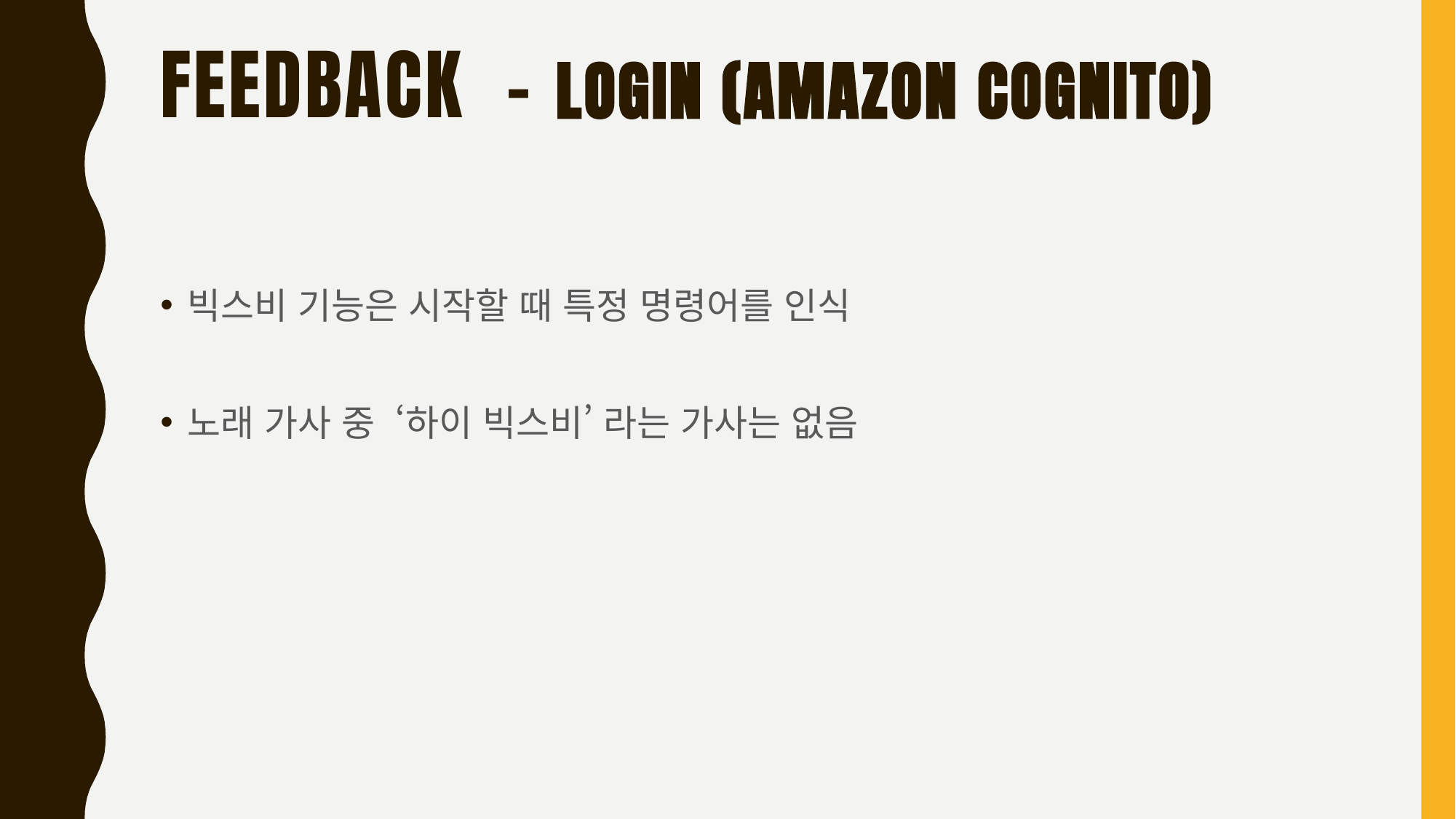

# FeedBack  - Login (AMAZON Cognito)
빅스비 기능은 시작할 때 특정 명령어를 인식

노래 가사 중  ‘하이 빅스비’ 라는 가사는 없음